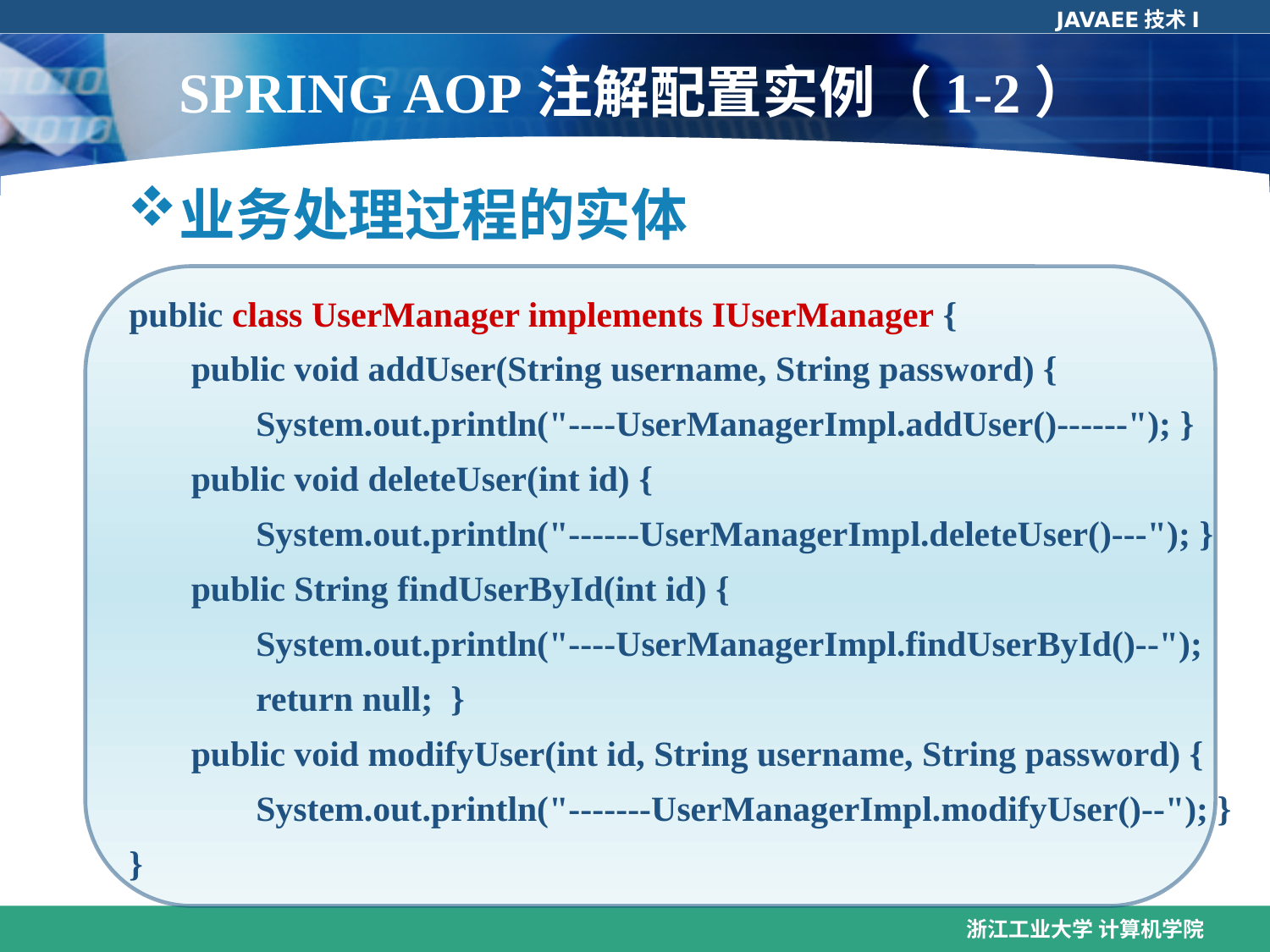

# SPRING AOP注解配置实例（1-2）
业务处理过程的实体

public class UserManager implements IUserManager {
       public void addUser(String username, String password) {
	System.out.println("----UserManagerImpl.addUser()------"); }
       public void deleteUser(int id) {
	System.out.println("------UserManagerImpl.deleteUser()---"); }
       public String findUserById(int id) {
	System.out.println("----UserManagerImpl.findUserById()--");
	return null;  }
       public void modifyUser(int id, String username, String password) {
	System.out.println("-------UserManagerImpl.modifyUser()--"); }
}